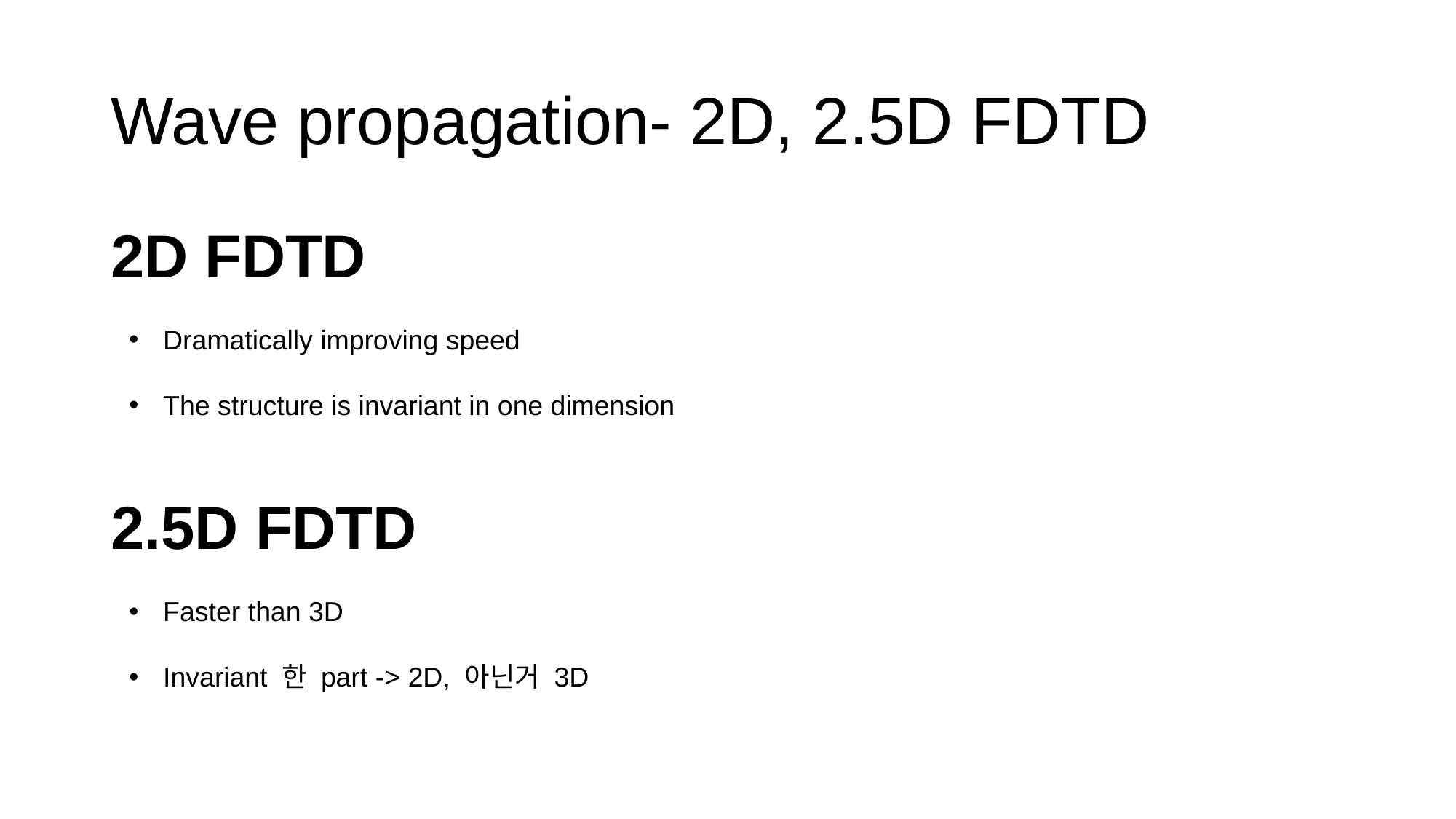

# Wave propagation- 2D, 2.5D FDTD
2D FDTD
Dramatically improving speed

The structure is invariant in one dimension
2.5D FDTD
Faster than 3D

Invariant 한 part -> 2D, 아닌거 3D